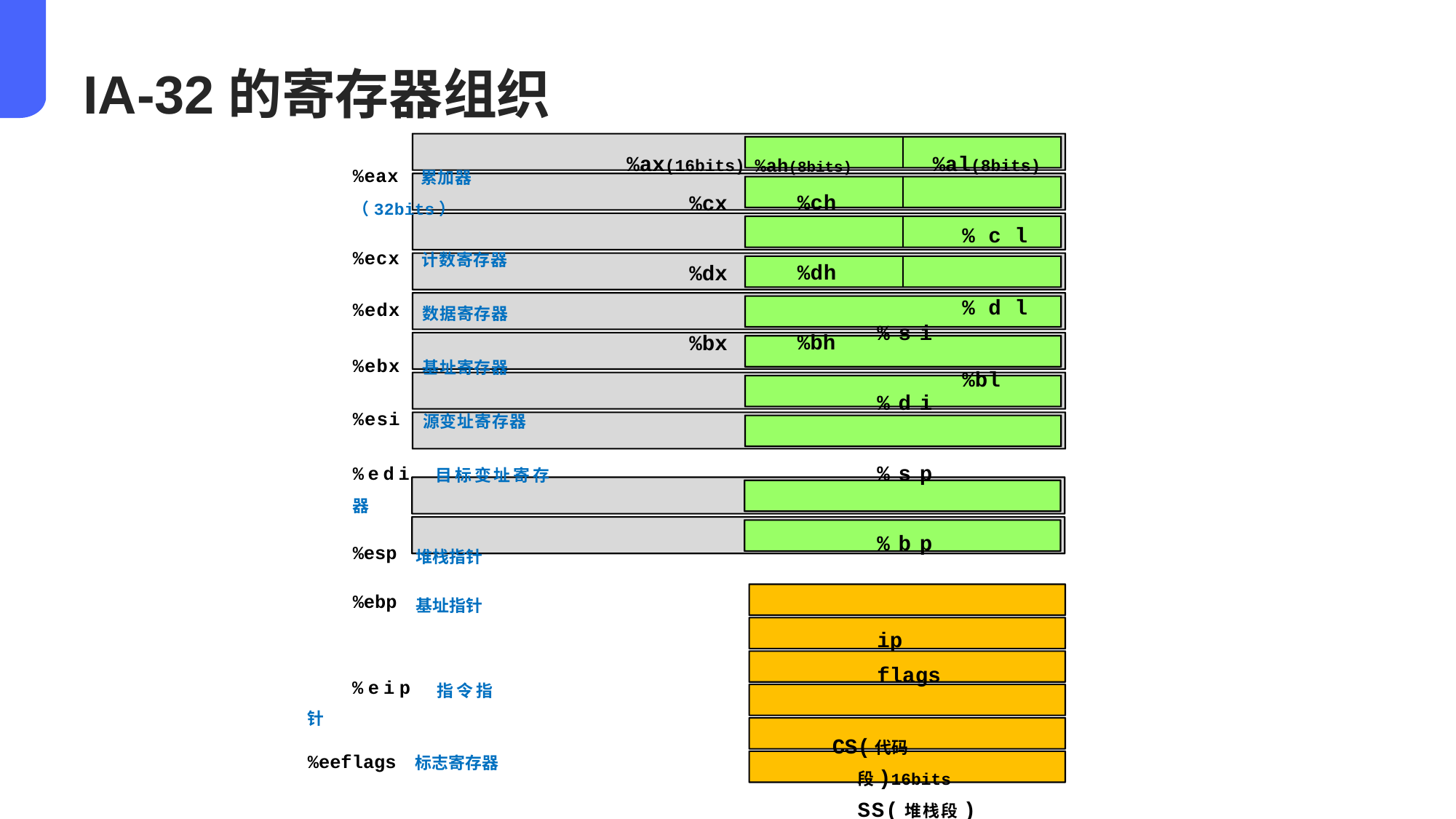

IA-32的寄存器组织
%eax 累加器（32bits）
%ecx 计数寄存器
%edx 数据寄存器
%ebx 基址寄存器
%esi 源变址寄存器
%edi 目标变址寄存器
%esp 堆栈指针

%ebp 基址指针

%eip 指令指针
%eeflags 标志寄存器

8个通用寄存器（3位地址）
两个专用寄存器
6个段寄存器

%ax(16bits) %ah(8bits)
%al(8bits)
%cl
%dl
%bl

%ch
%dh
%bh
%cx
%dx
%bx

%si
%di
%sp
%bp
ip flags

CS(代码段)16bits SS(堆栈段) DS(数据段) ES(附加段) FS(附加段) GS(附加段)